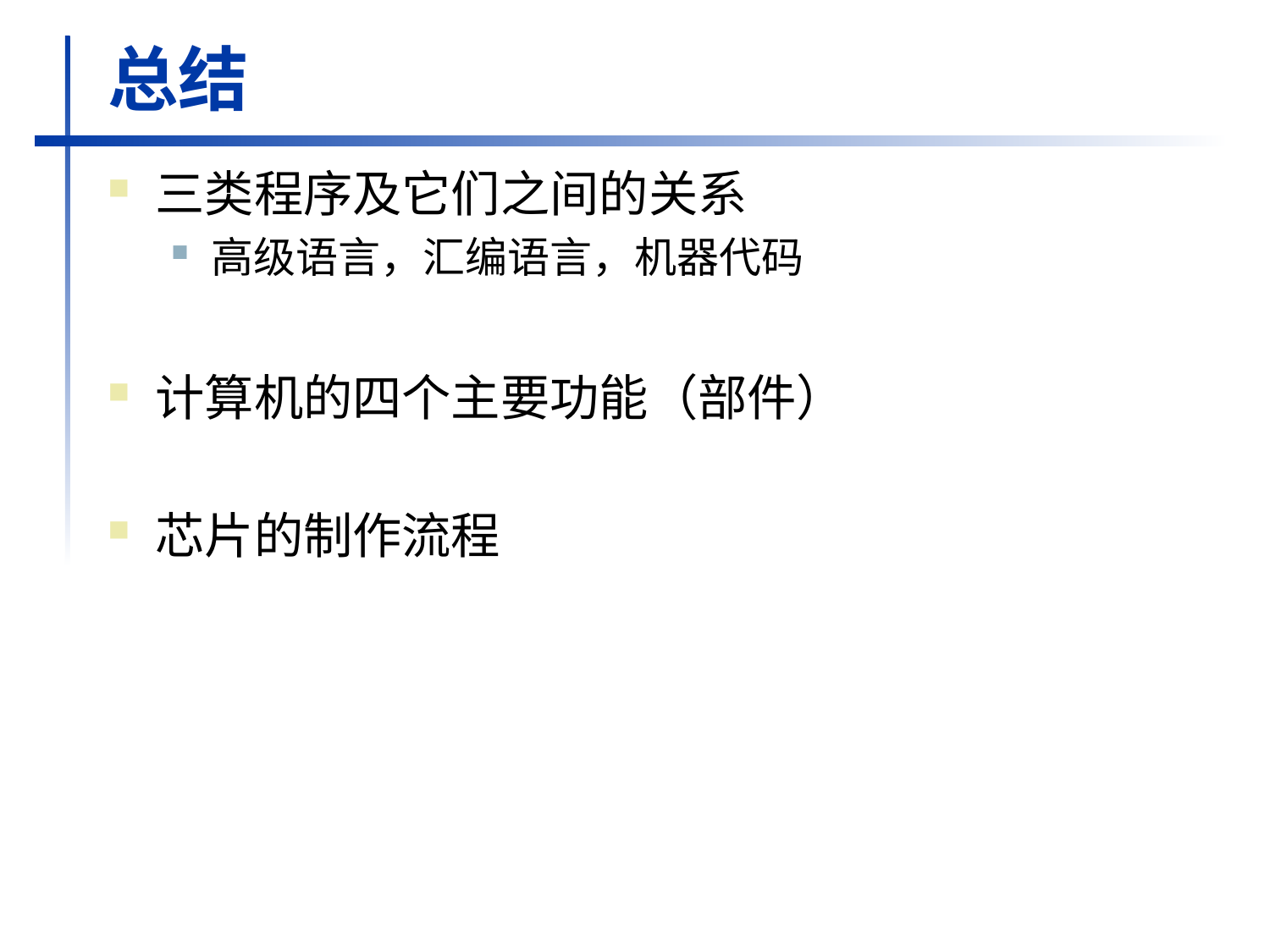

# 总结
三类程序及它们之间的关系
高级语言，汇编语言，机器代码

计算机的四个主要功能（部件）

芯片的制作流程